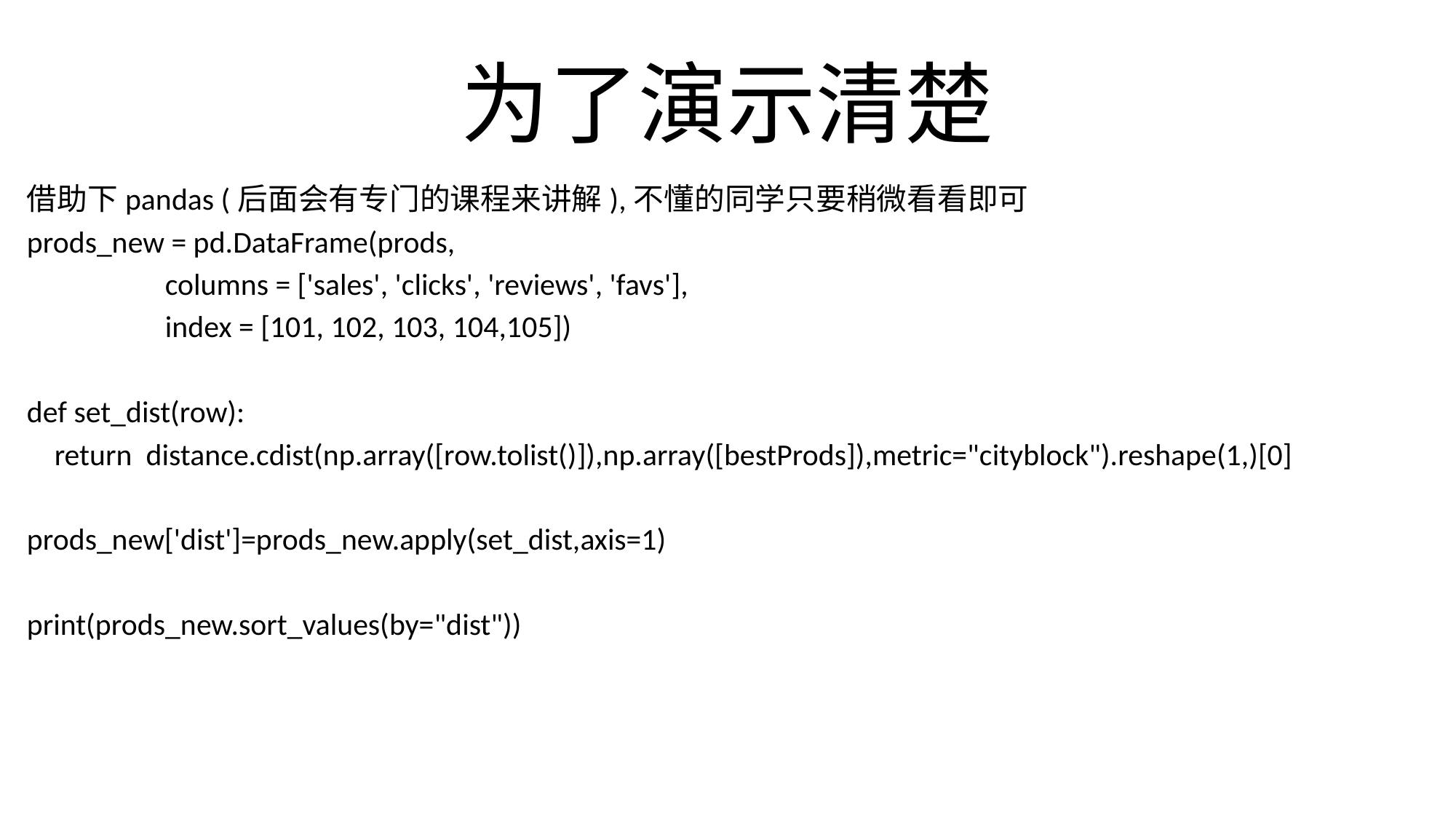

# 为了演示清楚
借助下pandas (后面会有专门的课程来讲解),不懂的同学只要稍微看看即可
prods_new = pd.DataFrame(prods,
                    columns = ['sales', 'clicks', 'reviews', 'favs'],
                    index = [101, 102, 103, 104,105])

def set_dist(row):
    return  distance.cdist(np.array([row.tolist()]),np.array([bestProds]),metric="cityblock").reshape(1,)[0]

prods_new['dist']=prods_new.apply(set_dist,axis=1)

print(prods_new.sort_values(by="dist"))